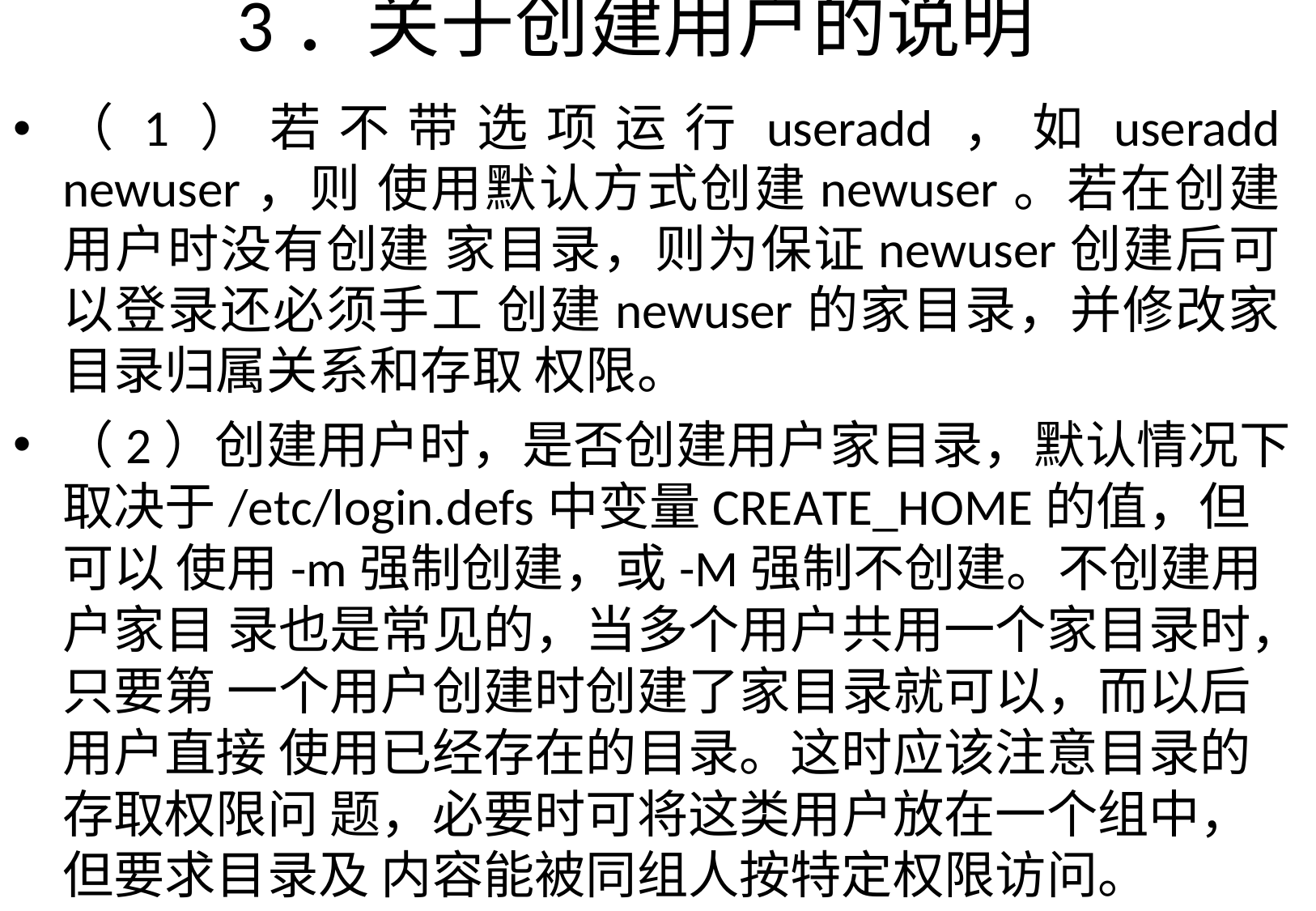

# 3．关于创建用户的说明
（1）若不带选项运行useradd，如useradd newuser，则 使用默认方式创建newuser。若在创建用户时没有创建 家目录，则为保证newuser创建后可以登录还必须手工 创建newuser的家目录，并修改家目录归属关系和存取 权限。
（2）创建用户时，是否创建用户家目录，默认情况下 取决于/etc/login.defs中变量CREATE_HOME的值，但可以 使用-m强制创建，或-M强制不创建。不创建用户家目 录也是常见的，当多个用户共用一个家目录时，只要第 一个用户创建时创建了家目录就可以，而以后用户直接 使用已经存在的目录。这时应该注意目录的存取权限问 题，必要时可将这类用户放在一个组中，但要求目录及 内容能被同组人按特定权限访问。